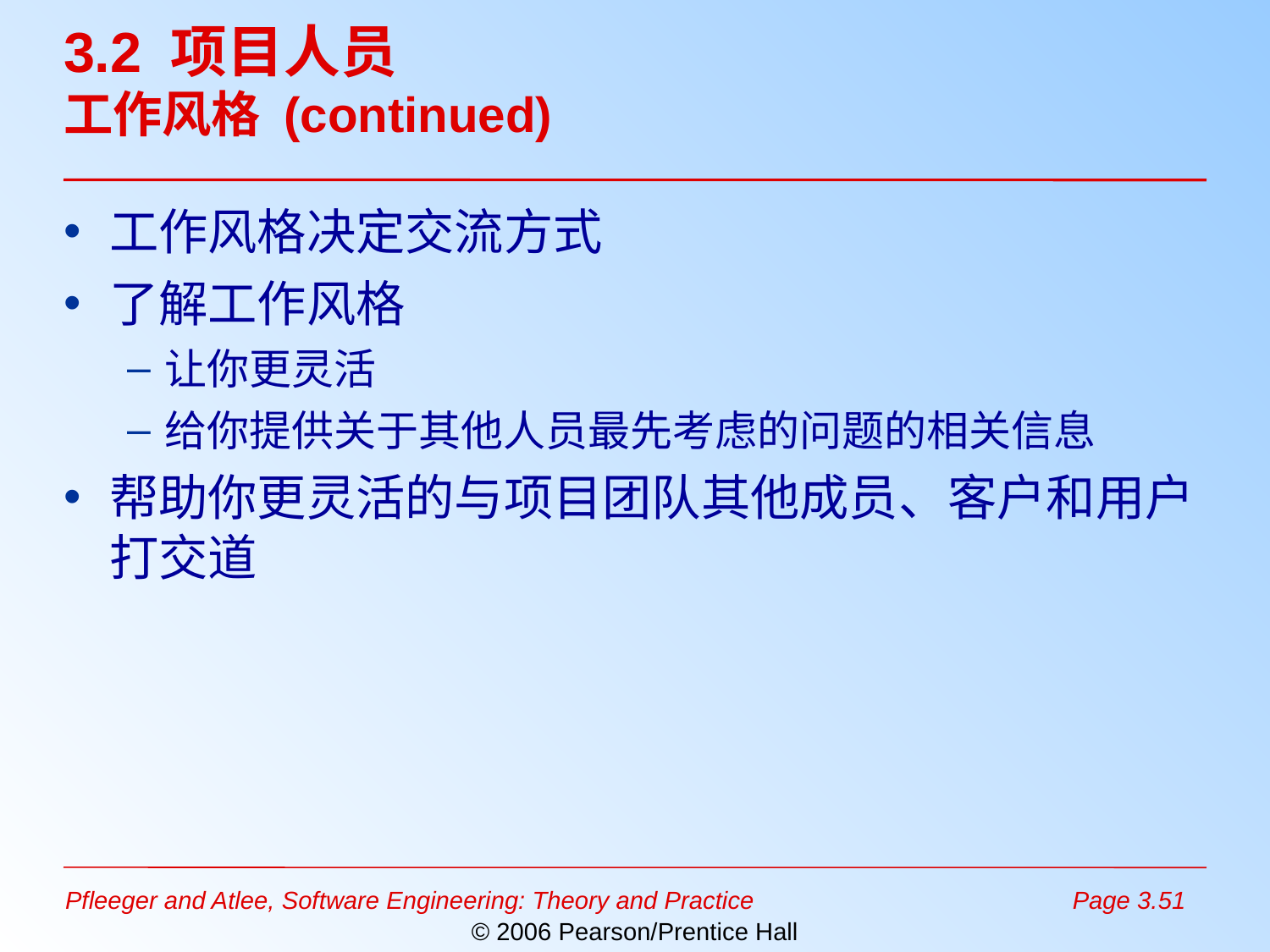

# 3.2 项目人员 工作风格 (continued)
工作风格决定交流方式
了解工作风格
让你更灵活
给你提供关于其他人员最先考虑的问题的相关信息
帮助你更灵活的与项目团队其他成员、客户和用户打交道